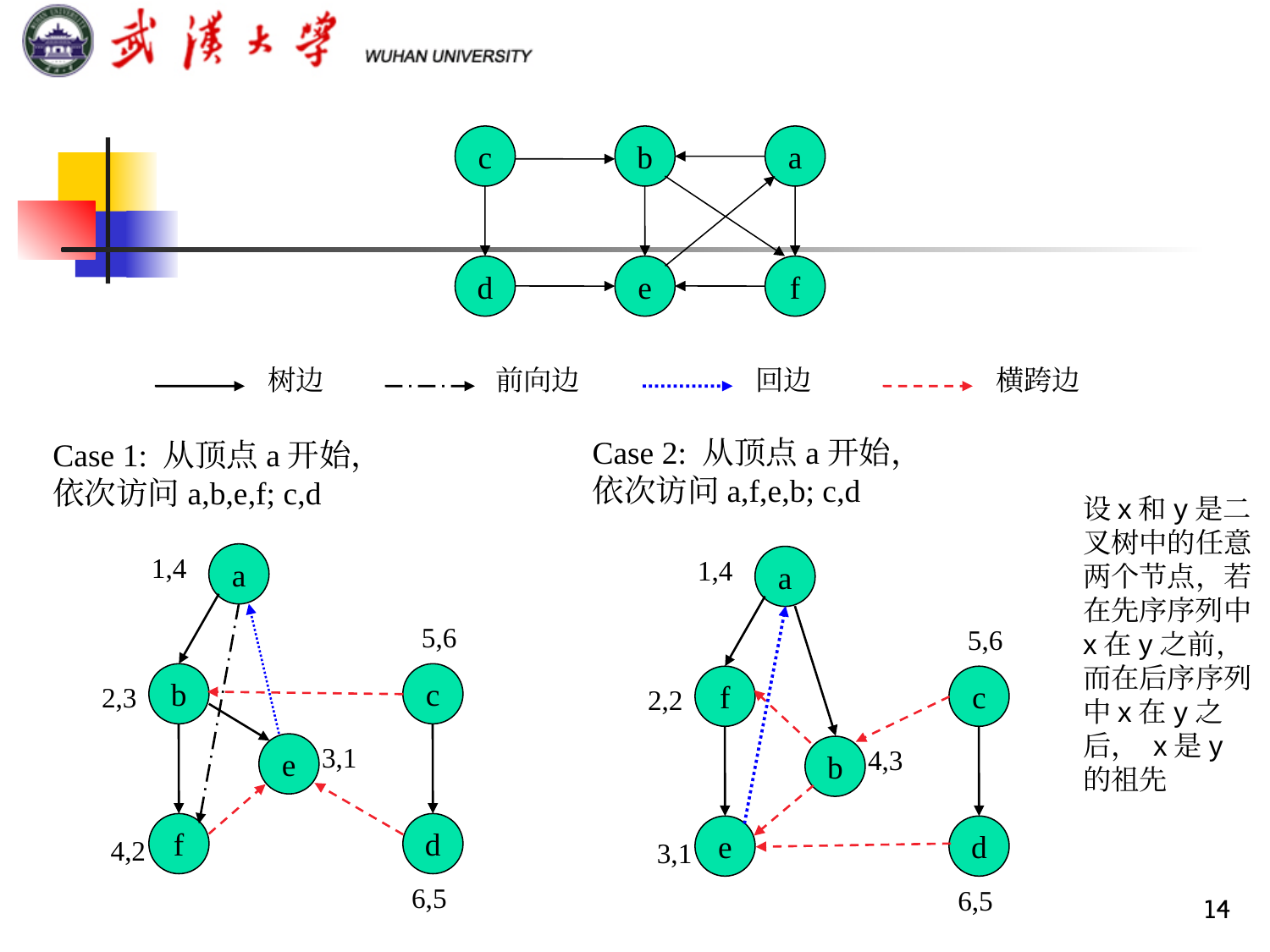

c
b
a

d
e
f

树边
前向边
回边
横跨边

Case 2: 从顶点a开始，
依次访问a,f,e,b; c,d
Case 1: 从顶点a开始，
依次访问a,b,e,f; c,d
设x和y是二叉树中的任意两个节点，若在先序序列中x在y之前，而在后序序列中x在y之后， x是y的祖先
1,4
a
1,4
a

5,6
5,6
b
c
f
c
2,3
2,2

e
3,1
b
4,3

f
d
e
d
4,2
3,1

14
6,5
6,5